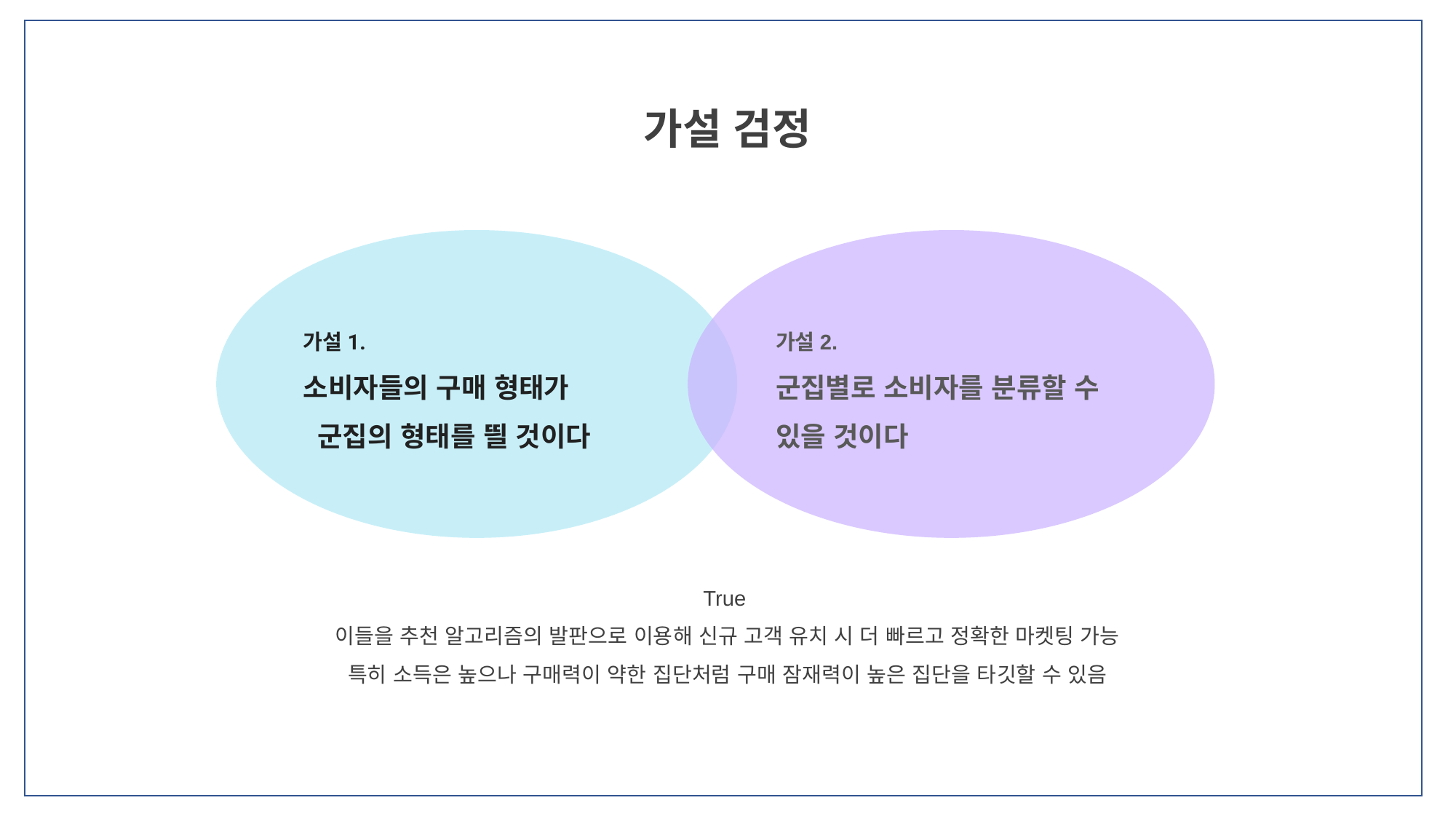

가설 검정
가설1.
소비자들의 구매 형태가
 군집의 형태를 띌 것이다
가설2.
군집별로 소비자를 분류할 수 있을 것이다
True
이들을 추천 알고리즘의 발판으로 이용해 신규 고객 유치 시 더 빠르고 정확한 마켓팅 가능
특히 소득은 높으나 구매력이 약한 집단처럼 구매 잠재력이 높은 집단을 타깃할 수 있음